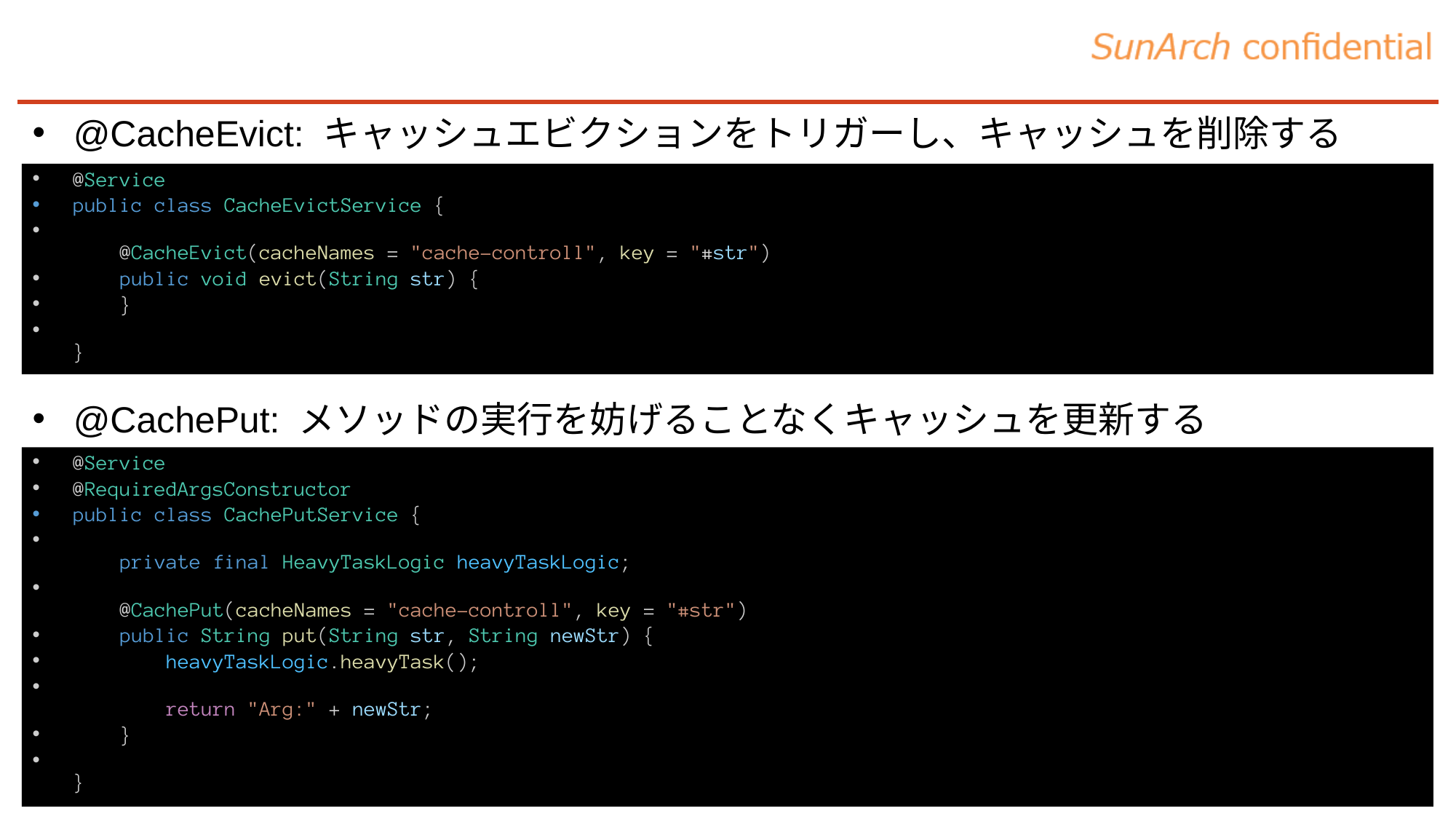

@CacheEvict: キャッシュエビクションをトリガーし、キャッシュを削除する

@Service
public class CacheEvictService {
    @CacheEvict(cacheNames = "cache-controll", key = "#str")
    public void evict(String str) {
    }
}
@CachePut: メソッドの実行を妨げることなくキャッシュを更新する

@Service
@RequiredArgsConstructor
public class CachePutService {
    private final HeavyTaskLogic heavyTaskLogic;
    @CachePut(cacheNames = "cache-controll", key = "#str")
    public String put(String str, String newStr) {
        heavyTaskLogic.heavyTask();
        return "Arg:" + newStr;
    }
}